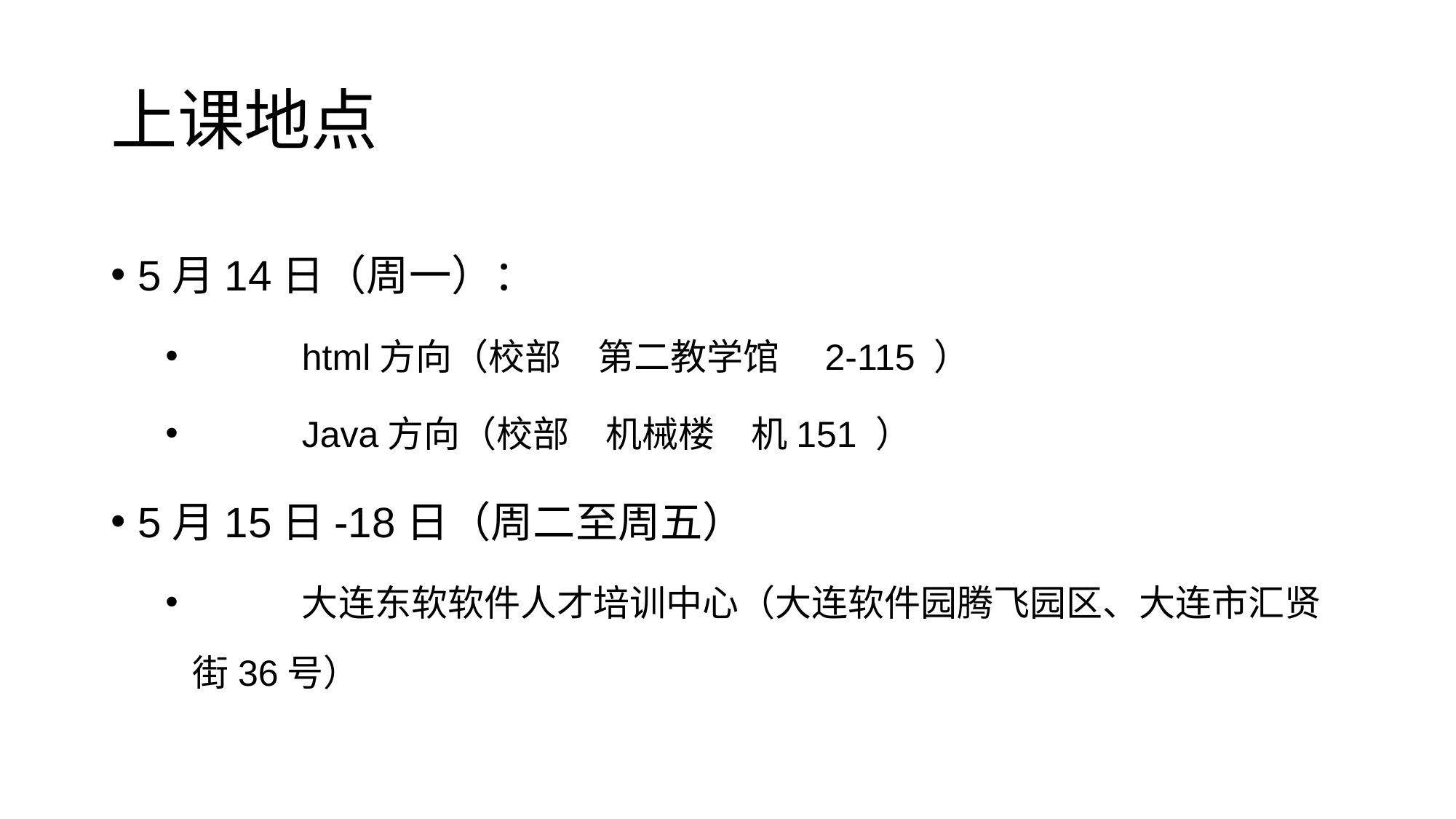

# 上课地点
5月14日（周一）：
	html方向（校部 第二教学馆 2-115 ）
 	Java方向（校部 机械楼 机151 ）
5月15日-18日（周二至周五）
	大连东软软件人才培训中心（大连软件园腾飞园区、大连市汇贤街36号）